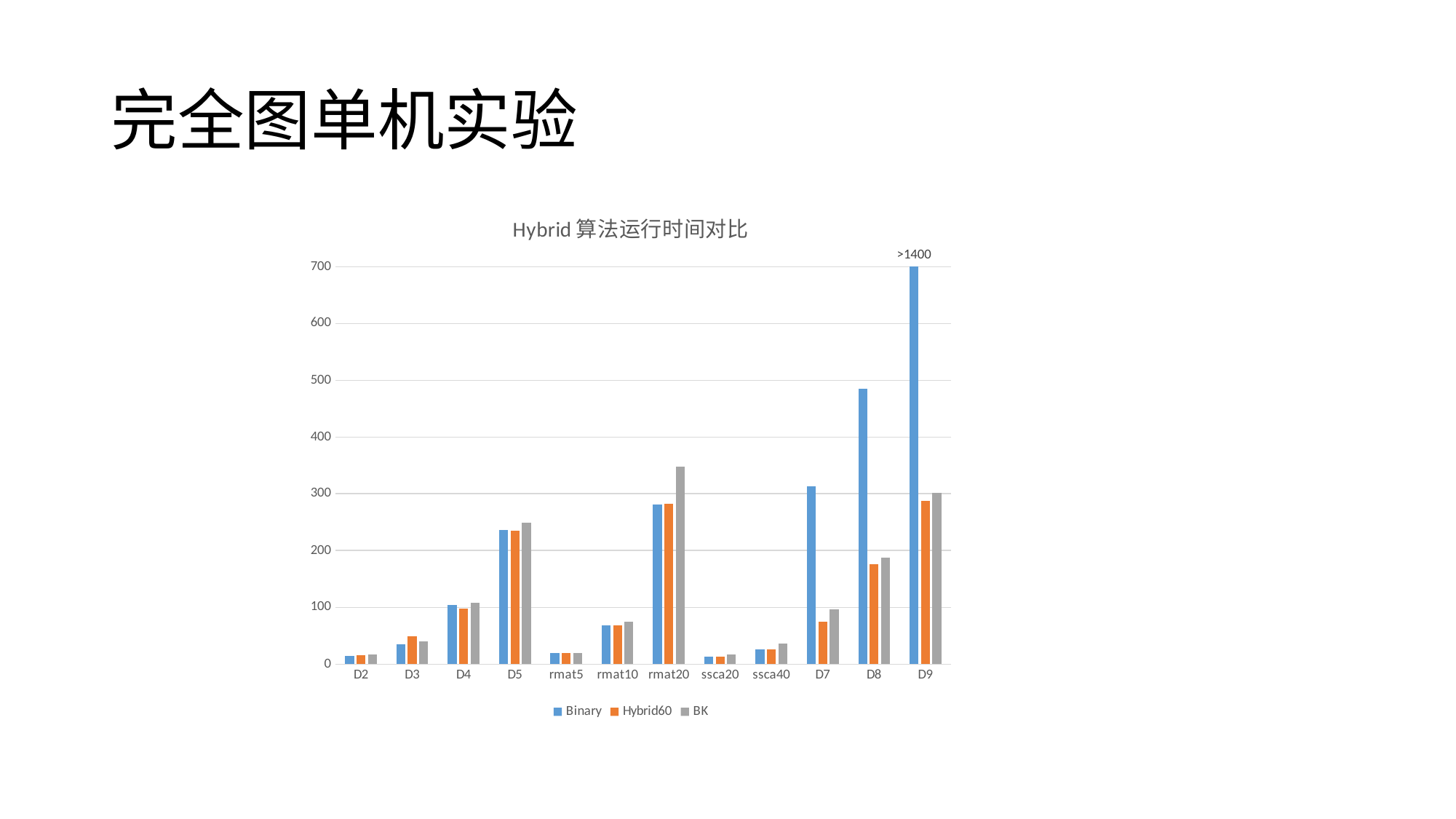

# 完全图单机实验

### Chart: Hybrid算法运行时间对比

| Category | Binary | Hybrid60 | BK |
|---|---|---|---|
| D2 | 15.0019 | 15.9362 | 16.4987 |
| D3 | 34.9103 | 49.3478 | 40.055 |
| D4 | 104.285 | 98.1721 | 108.073 |
| D5 | 236.824 | 235.499 | 248.445 |
| rmat5 | 19.6882 | 19.7619 | 19.5913 |
| rmat10 | 68.3303 | 68.6274 | 74.5702 |
| rmat20 | 281.088 | 282.636 | 348.201 |
| ssca20 | 12.9705 | 12.9355 | 16.4964 |
| ssca40 | 25.5202 | 25.7116 | 35.6813 |
| D7 | 313.468 | 75.1814 | 96.3718 |
| D8 | 484.896 | 175.789 | 187.751 |
| D9 | 700.0 | 287.854 | 301.919 |